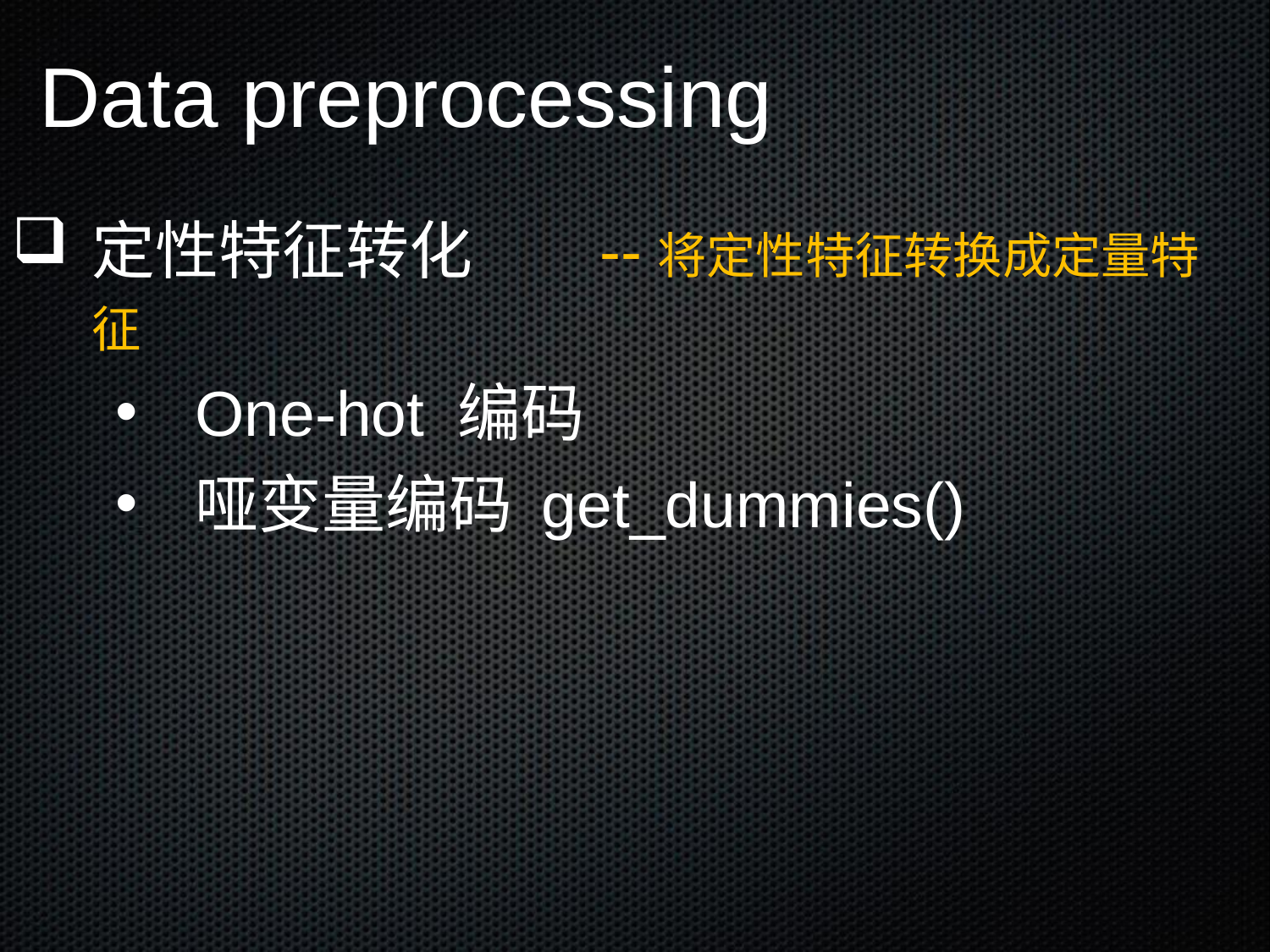

Data preprocessing
定性特征转化	--将定性特征转换成定量特征
One-hot 编码
哑变量编码 get_dummies()